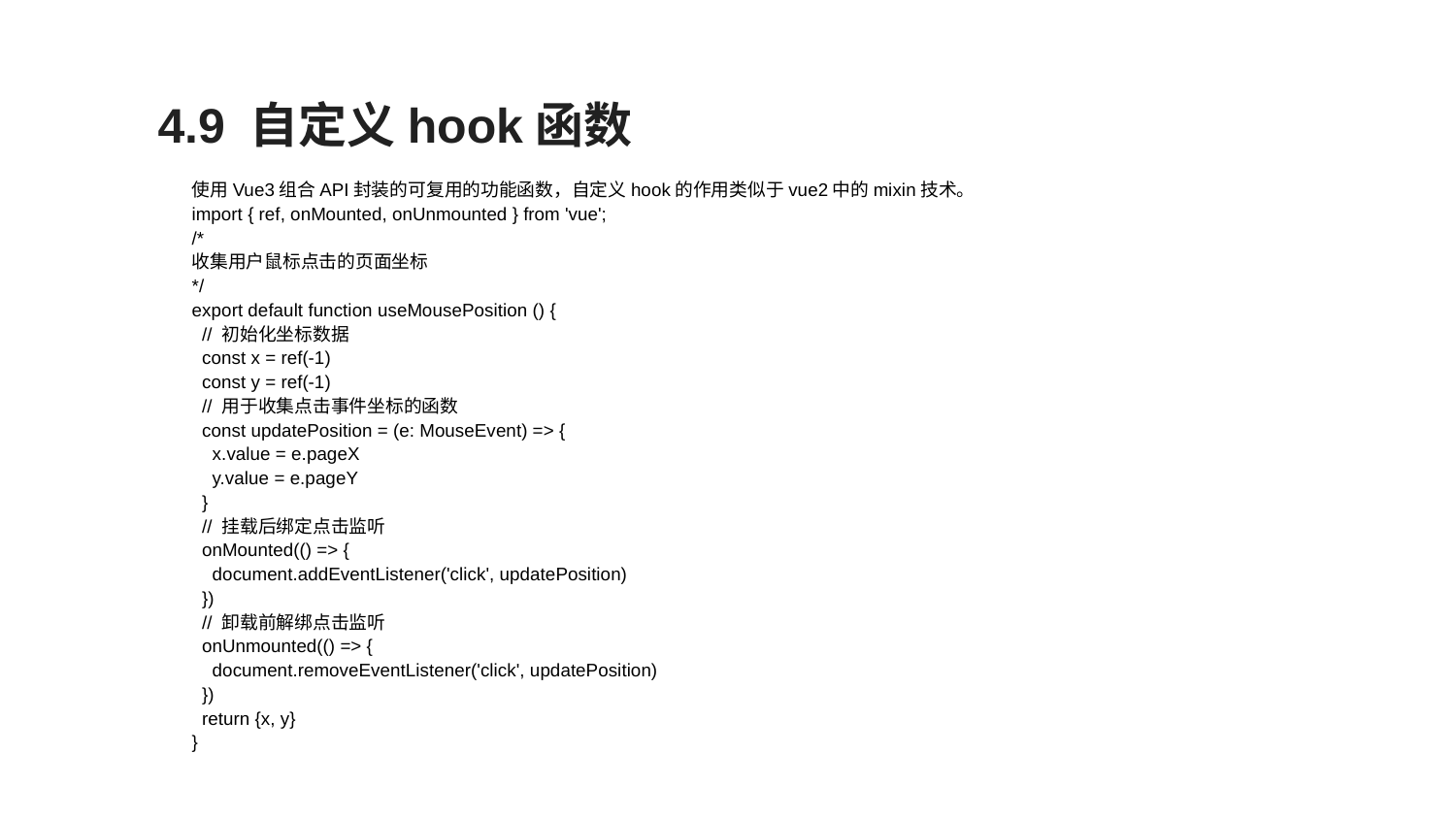

4.9 自定义hook函数
使用Vue3组合API封装的可复用的功能函数，自定义hook的作用类似于vue2中的mixin技术。
import { ref, onMounted, onUnmounted } from 'vue';
/*
收集用户鼠标点击的页面坐标
*/
export default function useMousePosition () {
  // 初始化坐标数据
  const x = ref(-1)
  const y = ref(-1)
  // 用于收集点击事件坐标的函数
  const updatePosition = (e: MouseEvent) => {
    x.value = e.pageX
    y.value = e.pageY
  }
  // 挂载后绑定点击监听
  onMounted(() => {
    document.addEventListener('click', updatePosition)
  })
  // 卸载前解绑点击监听
  onUnmounted(() => {
    document.removeEventListener('click', updatePosition)
  })
  return {x, y}
}